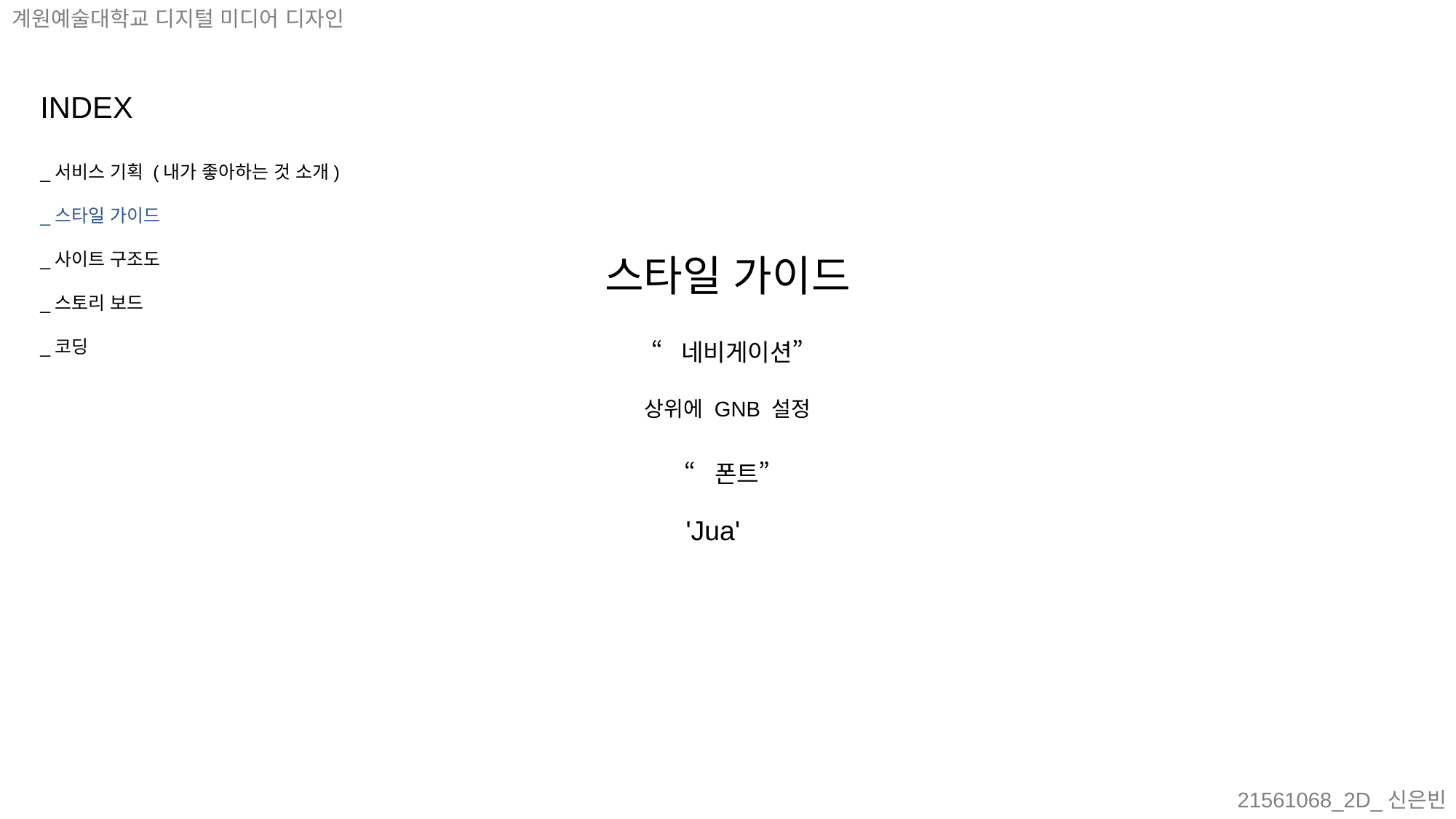

계원예술대학교 디지털 미디어 디자인
INDEX

_서비스 기획 (내가 좋아하는 것 소개)

_스타일 가이드

_사이트 구조도

_스토리 보드

_코딩
스타일 가이드
“네비게이션”

상위에 GNB 설정

“폰트”

		       'Jua'
21561068_2D_신은빈